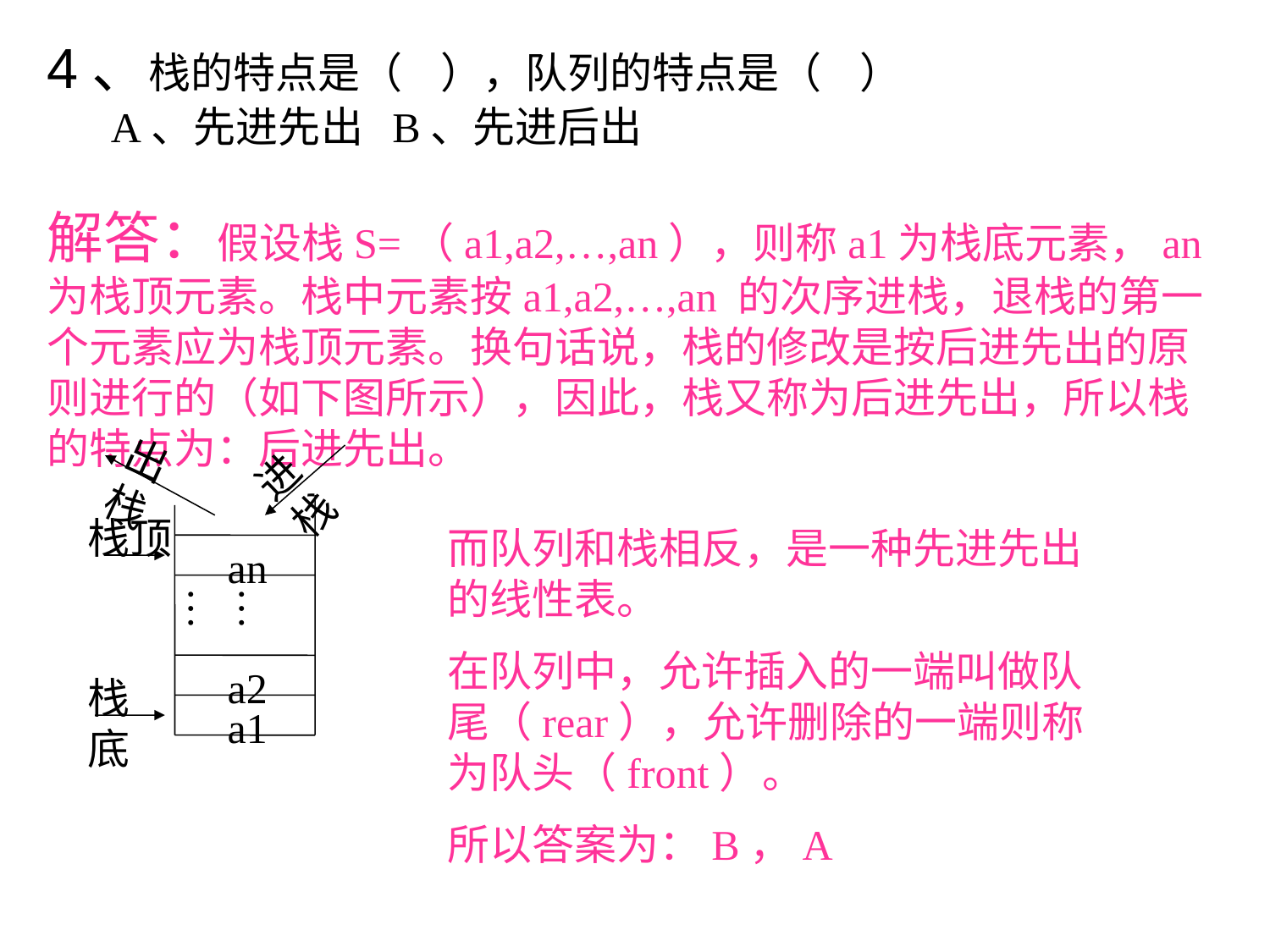

4、栈的特点是（    ），队列的特点是（    ）
      A、先进先出  B、先进后出

解答：假设栈S=（a1,a2,…,an），则称a1为栈底元素，an为栈顶元素。栈中元素按a1,a2,…,an 的次序进栈，退栈的第一个元素应为栈顶元素。换句话说，栈的修改是按后进先出的原则进行的（如下图所示），因此，栈又称为后进先出，所以栈的特点为：后进先出。
出栈
进栈

栈顶

而队列和栈相反，是一种先进先出的线性表。
在队列中，允许插入的一端叫做队尾（rear），允许删除的一端则称为队头（front）。
所以答案为：B，A

an

……

a2
栈底

a1